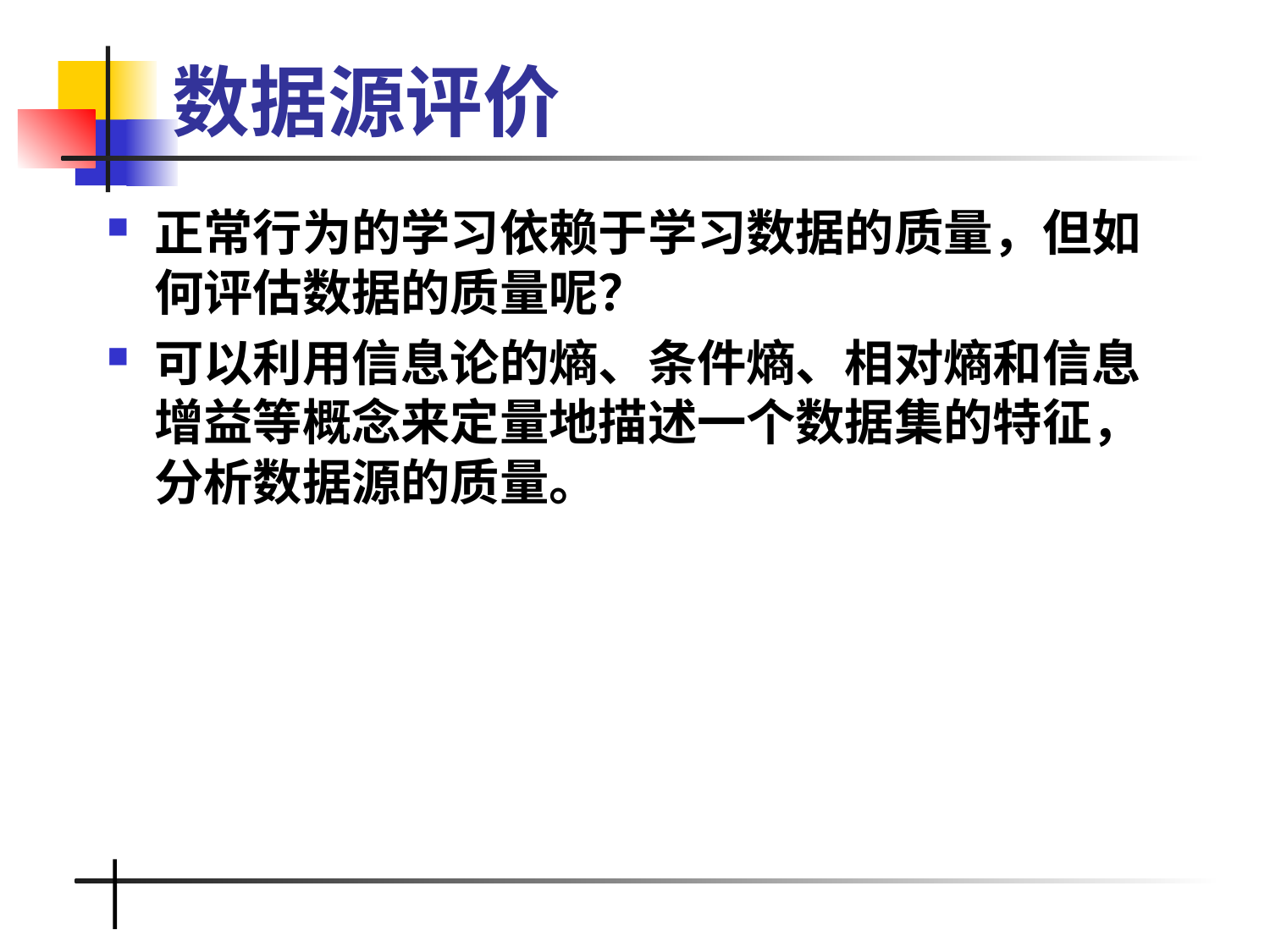

# 数据源评价
正常行为的学习依赖于学习数据的质量，但如何评估数据的质量呢？
可以利用信息论的熵、条件熵、相对熵和信息增益等概念来定量地描述一个数据集的特征，分析数据源的质量。